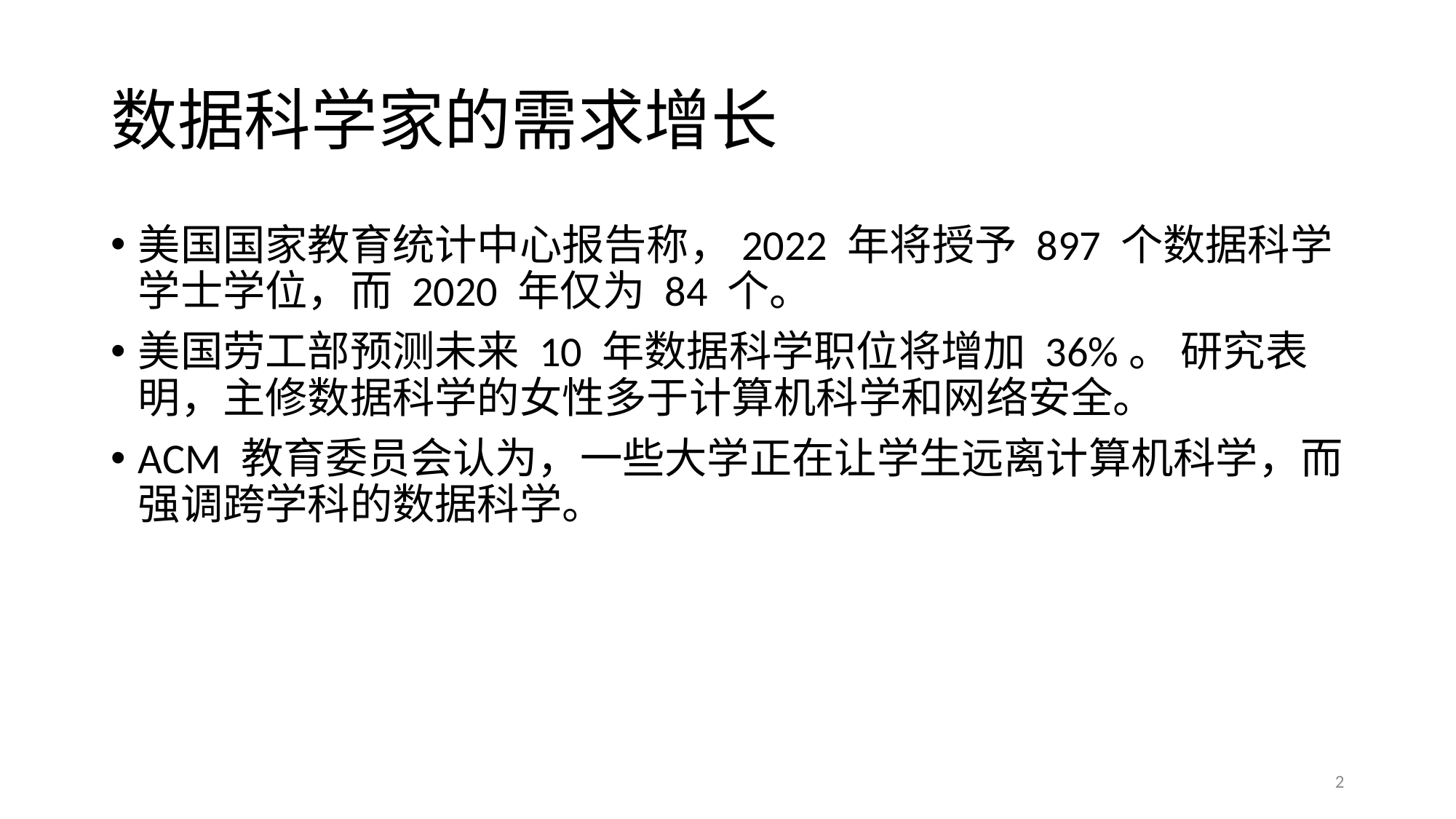

# 数据科学家的需求增长
美国国家教育统计中心报告称，2022 年将授予 897 个数据科学学士学位，而 2020 年仅为 84 个。
美国劳工部预测未来 10 年数据科学职位将增加 36%。 研究表明，主修数据科学的女性多于计算机科学和网络安全。
ACM 教育委员会认为，一些大学正在让学生远离计算机科学，而强调跨学科的数据科学。
2